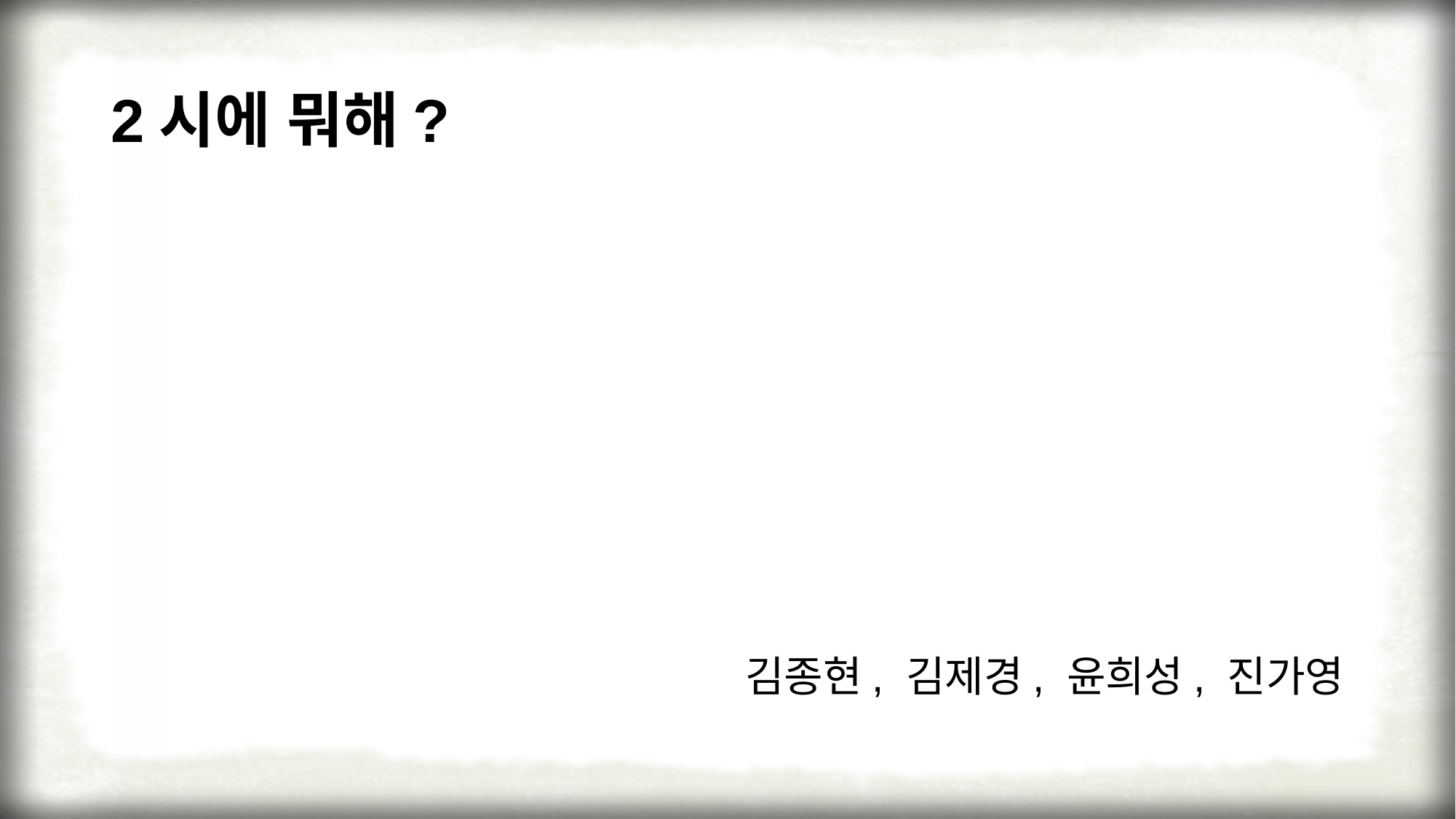

# 2시에 뭐해?

김종현, 김제경, 윤희성, 진가영